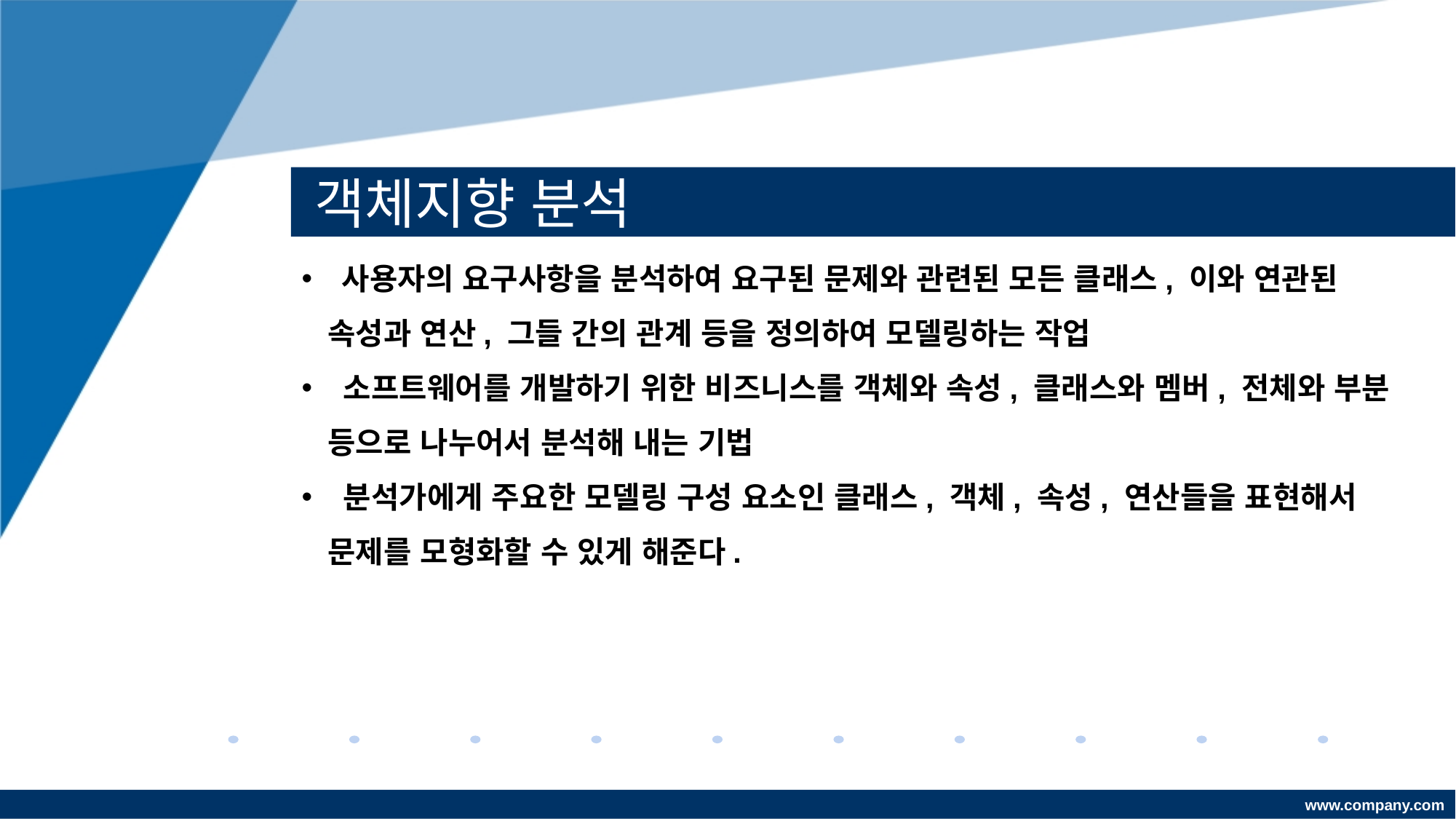

# 객체지향 분석
 사용자의 요구사항을 분석하여 요구된 문제와 관련된 모든 클래스, 이와 연관된 속성과 연산, 그들 간의 관계 등을 정의하여 모델링하는 작업
 소프트웨어를 개발하기 위한 비즈니스를 객체와 속성, 클래스와 멤버, 전체와 부분 등으로 나누어서 분석해 내는 기법
 분석가에게 주요한 모델링 구성 요소인 클래스, 객체, 속성, 연산들을 표현해서 문제를 모형화할 수 있게 해준다.